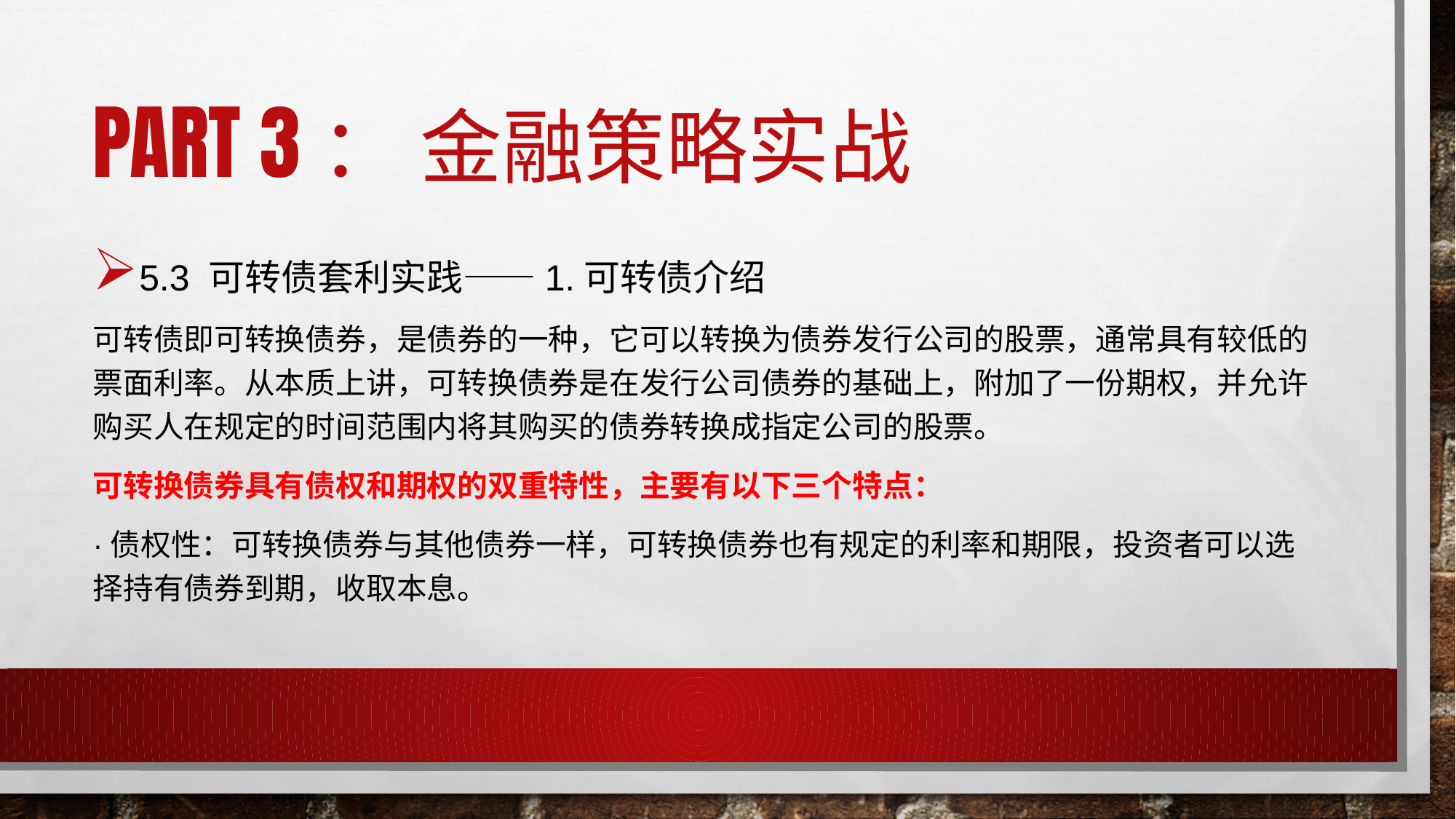

# Part 3： 金融策略实战
5.3 可转债套利实践——1.可转债介绍
可转债即可转换债券，是债券的一种，它可以转换为债券发行公司的股票，通常具有较低的票面利率。从本质上讲，可转换债券是在发行公司债券的基础上，附加了一份期权，并允许购买人在规定的时间范围内将其购买的债券转换成指定公司的股票。
可转换债券具有债权和期权的双重特性，主要有以下三个特点：
·债权性：可转换债券与其他债券一样，可转换债券也有规定的利率和期限，投资者可以选择持有债券到期，收取本息。